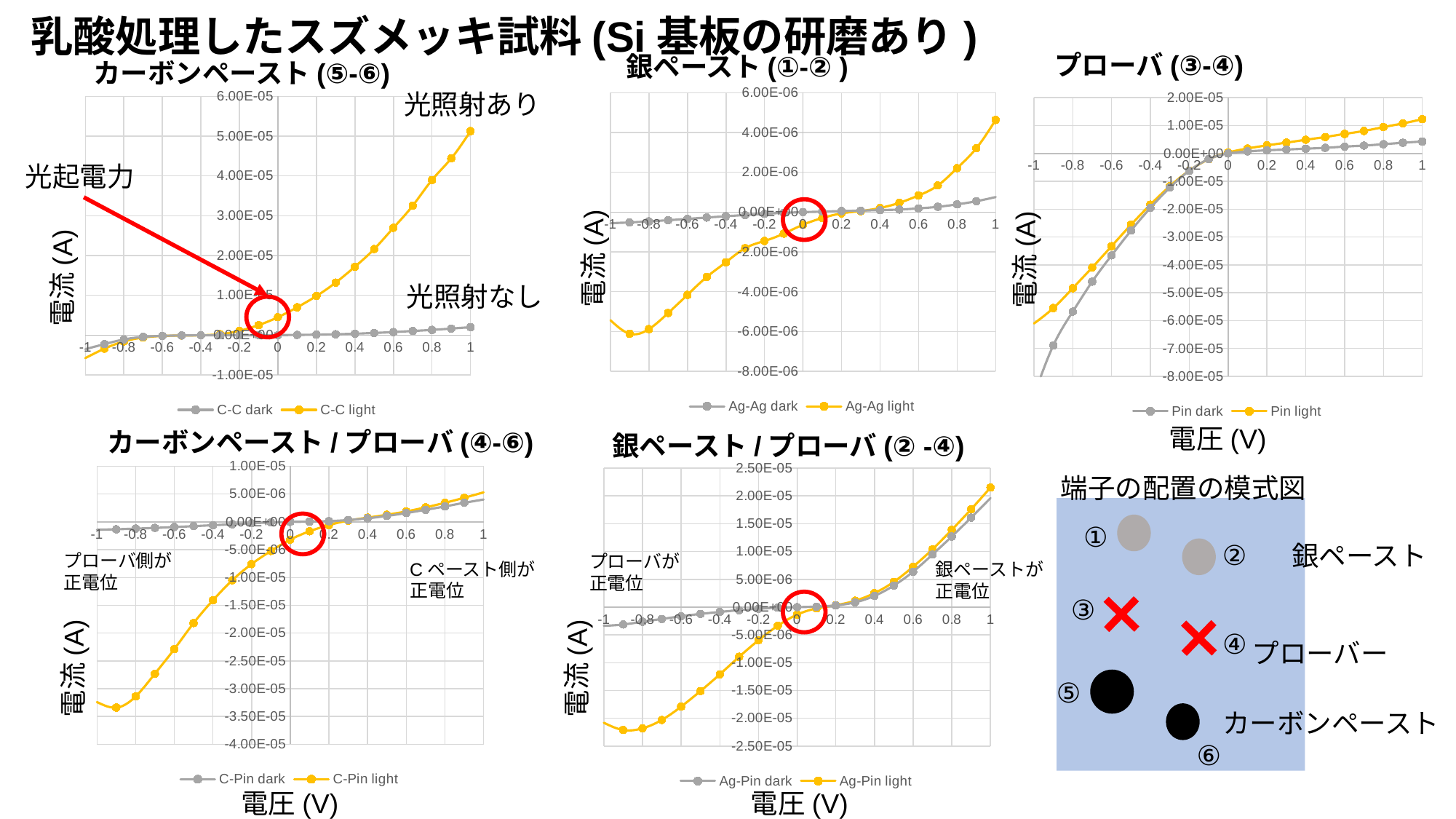

乳酸処理したスズメッキ試料(Si基板の研磨あり)
プローバ(③-④)
銀ペースト(①-② )
カーボンペースト(⑤-⑥)

### Chart

| Category | Ag-Ag dark | Ag-Ag light |
|---|---|---|

### Chart

| Category | C-C dark | C-C light |
|---|---|---|
光照射あり

### Chart

| Category | Pin dark | Pin light |
|---|---|---|
光起電力

電流(A)
電流(A)
電流(A)
光照射なし

電圧(V)
カーボンペースト/プローバ(④-⑥)
銀ペースト/プローバ(② -④)

### Chart

| Category | C-Pin dark | C-Pin light |
|---|---|---|

### Chart

| Category | Ag-Pin dark | Ag-Pin light |
|---|---|---|
端子の配置の模式図

①

②
銀ペースト

プローバ側が
正電位
プローバが
正電位
Cペースト側が
正電位
銀ペーストが
正電位
③

④
プローバー
電流(A)
電流(A)

⑤
カーボンペースト

⑥
電圧(V)
電圧(V)